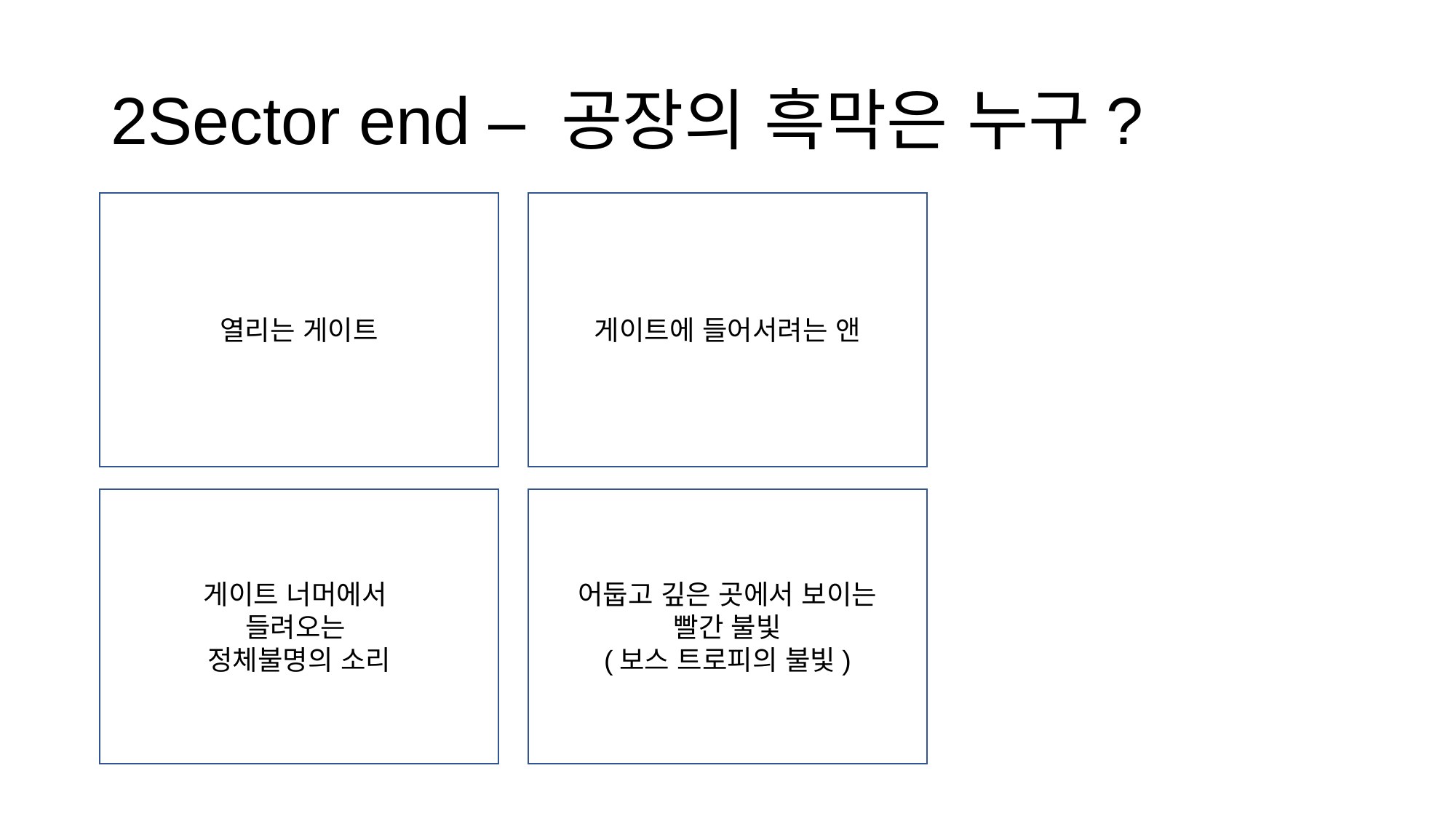

# 2Sector end – 공장의 흑막은 누구?
게이트에 들어서려는 앤
열리는 게이트
게이트 너머에서
들려오는
정체불명의 소리
어둡고 깊은 곳에서 보이는
빨간 불빛
(보스 트로피의 불빛)